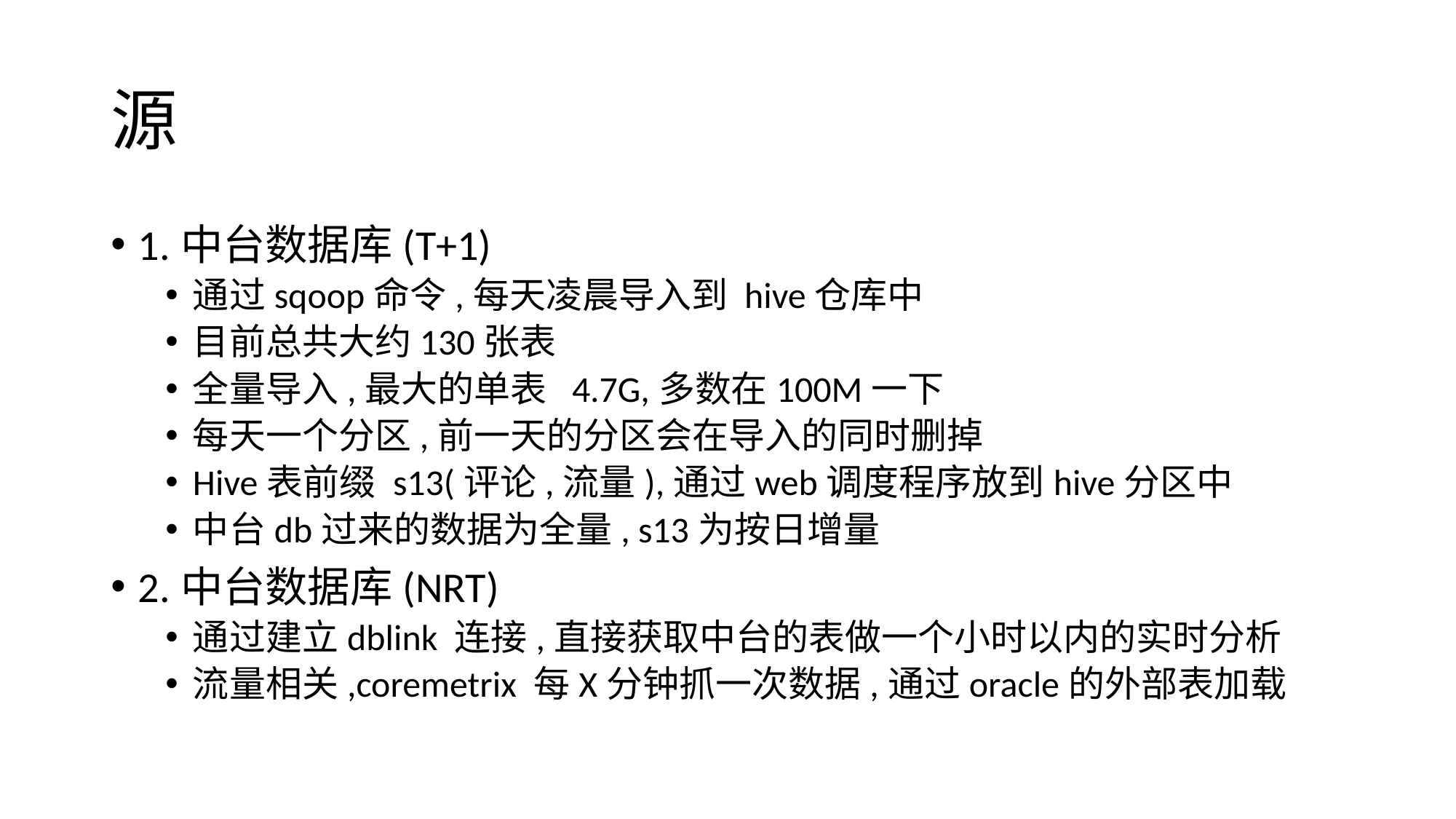

# 源
1.中台数据库(T+1)
通过sqoop命令,每天凌晨导入到 hive仓库中
目前总共大约130张表
全量导入,最大的单表  4.7G,多数在100M一下
每天一个分区,前一天的分区会在导入的同时删掉
Hive表前缀 s13(评论,流量),通过web调度程序放到hive分区中
中台db过来的数据为全量, s13为按日增量
2.中台数据库(NRT)
通过建立dblink 连接,直接获取中台的表做一个小时以内的实时分析
流量相关,coremetrix 每X分钟抓一次数据,通过oracle的外部表加载